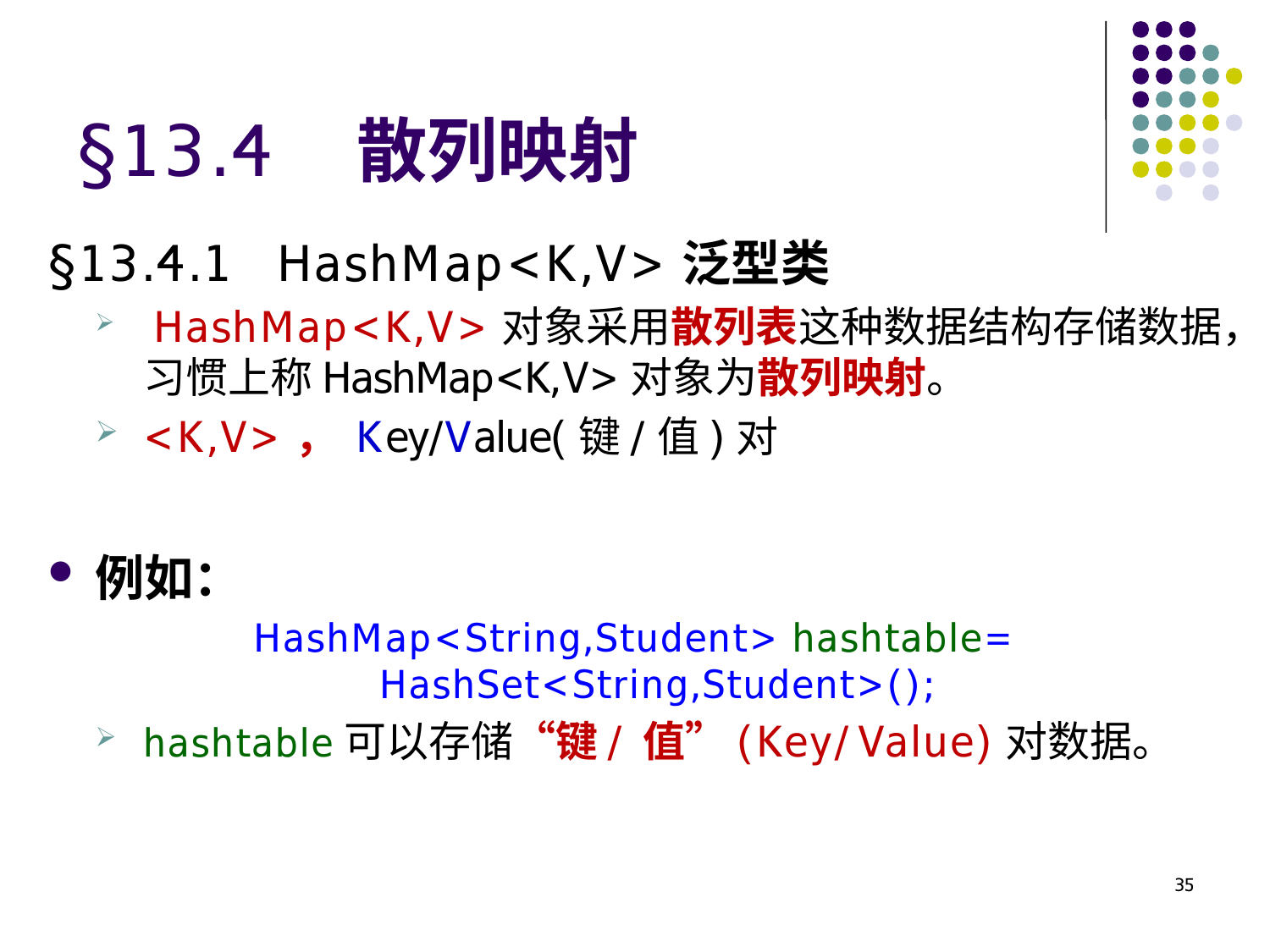

# §13.4   散列映射
§13.4.1   HashMap<K,V>泛型类
 HashMap<K,V>对象采用散列表这种数据结构存储数据，习惯上称HashMap<K,V>对象为散列映射。
<K,V>， Key/Value(键/值)对

例如：
HashMap<String,Student> hashtable= HashSet<String,Student>();
hashtable可以存储“键/值”(Key/Value)对数据。
35